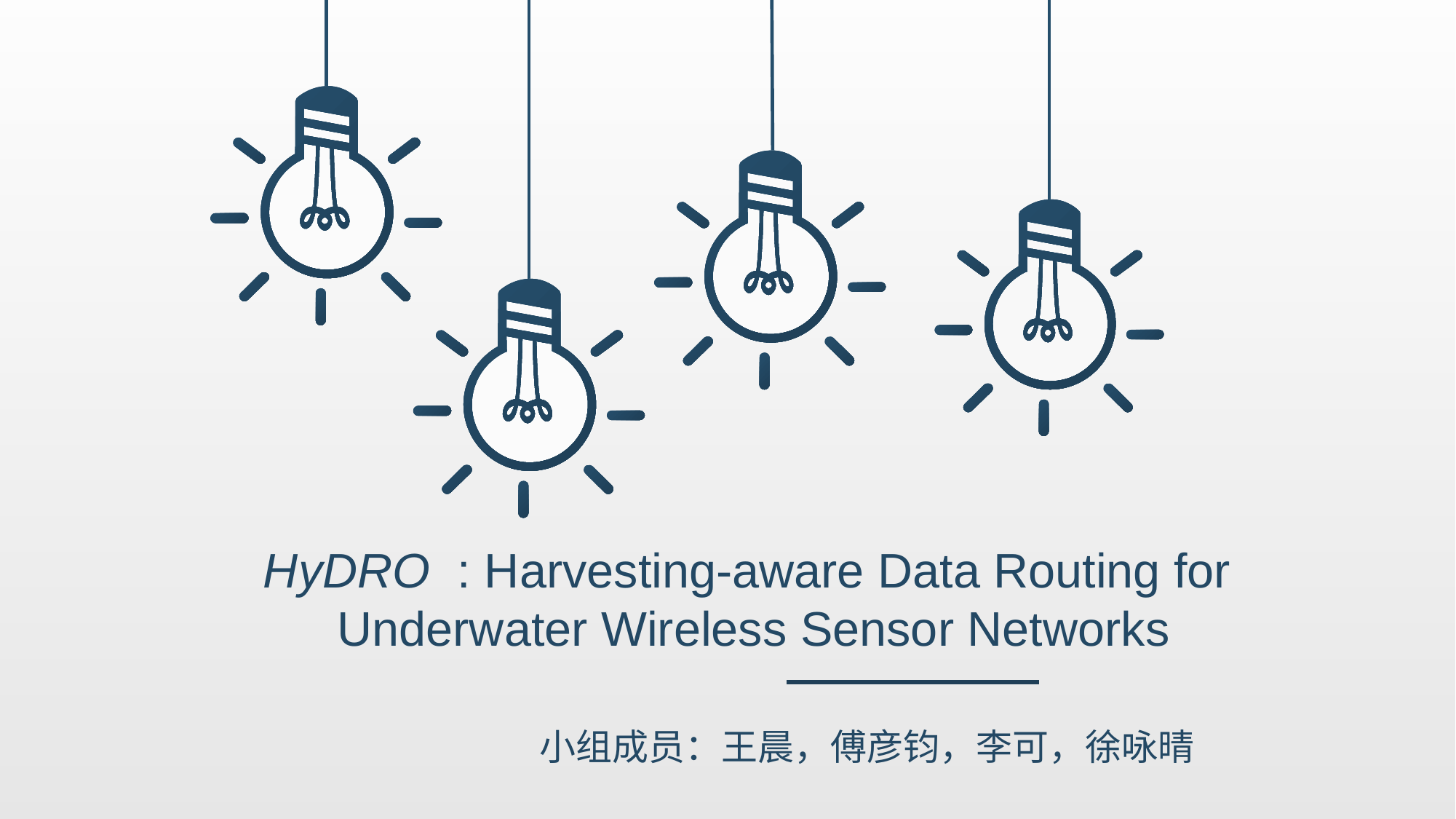

HyDRO  : Harvesting-aware Data Routing for
 Underwater Wireless Sensor Networks
小组成员：王晨，傅彦钧，李可，徐咏晴